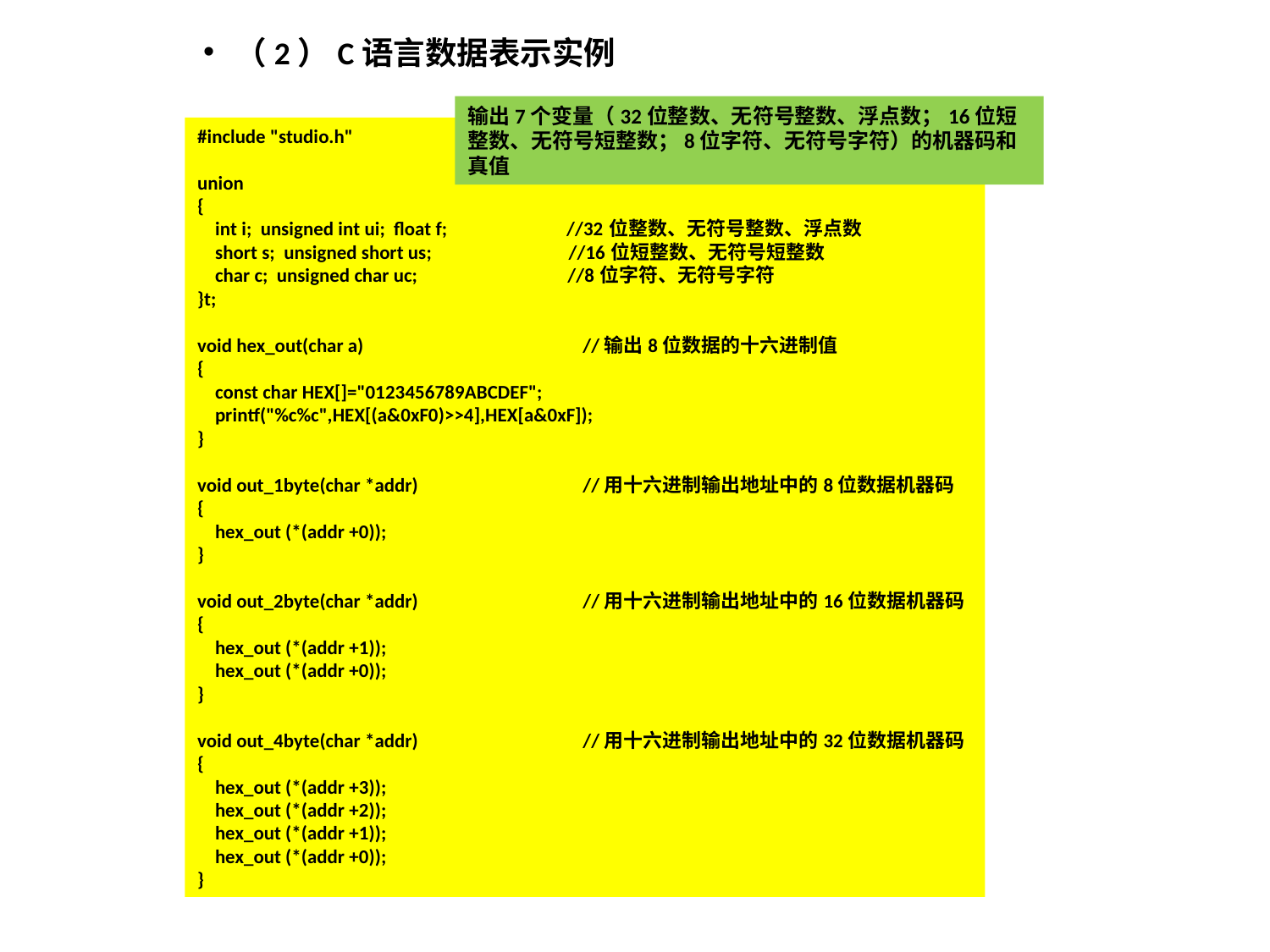

（2）C语言数据表示实例

输出7个变量（32位整数、无符号整数、浮点数；16位短整数、无符号短整数；8位字符、无符号字符）的机器码和真值
#include "studio.h"

union
{
    int i;  unsigned int ui;  float f;                           //32位整数、无符号整数、浮点数
    short s;  unsigned short us;                               //16位短整数、无符号短整数
    char c;  unsigned char uc;                                  //8位字符、无符号字符
}t;

void hex_out(char a)           		 //输出8位数据的十六进制值
{
    const char HEX[]="0123456789ABCDEF";
    printf("%c%c",HEX[(a&0xF0)>>4],HEX[a&0xF]);
}

void out_1byte(char *addr) 		 //用十六进制输出地址中的8位数据机器码
{
    hex_out (*(addr +0));
}

void out_2byte(char *addr) 		 //用十六进制输出地址中的16位数据机器码
{
    hex_out (*(addr +1));
    hex_out (*(addr +0));
}

void out_4byte(char *addr) 		 //用十六进制输出地址中的32位数据机器码
{
    hex_out (*(addr +3));
    hex_out (*(addr +2));
    hex_out (*(addr +1));
    hex_out (*(addr +0));
}